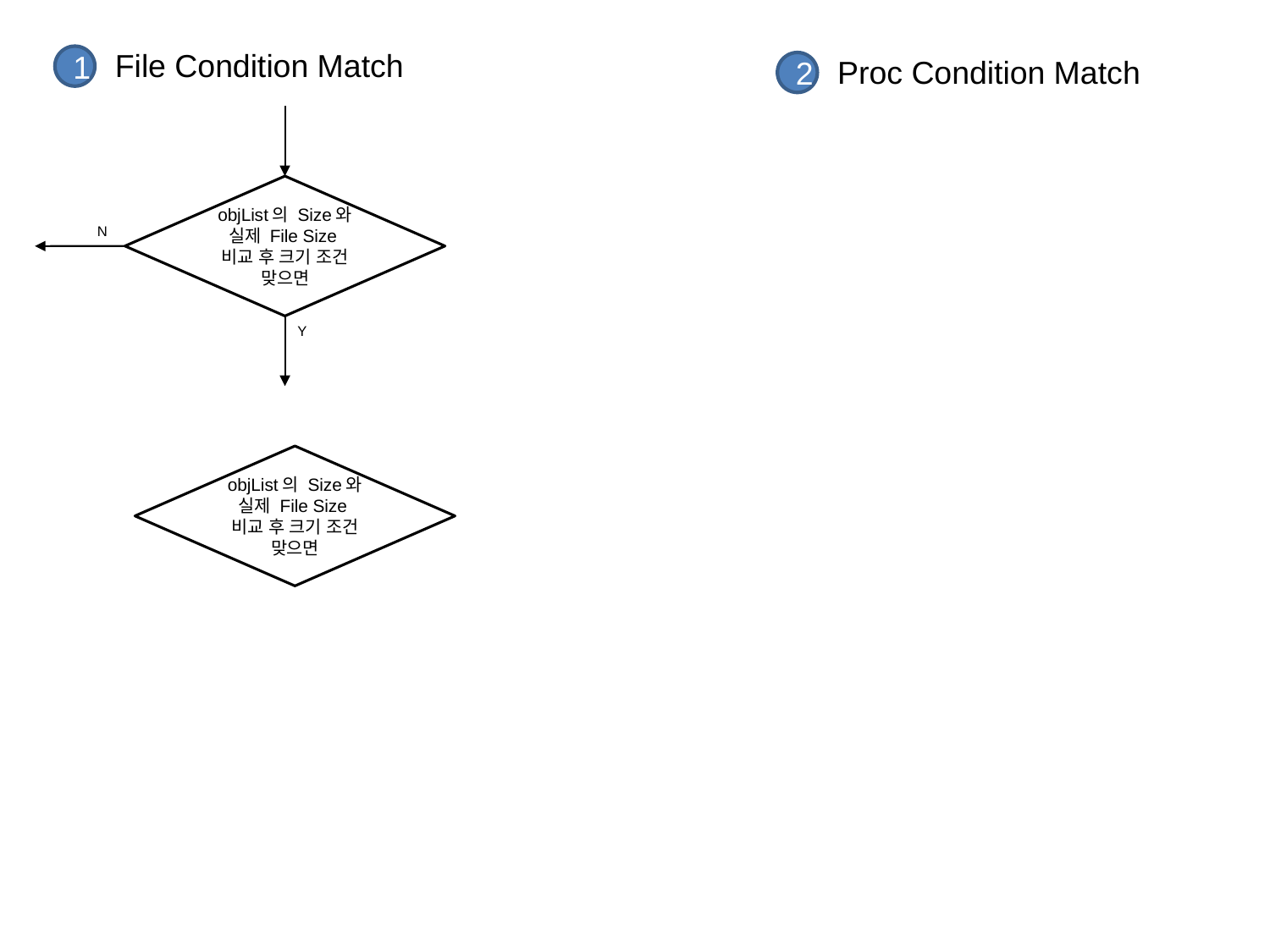

File Condition Match
1
Proc Condition Match
2
objList의 Size와 실제 File Size비교 후 크기 조건 맞으면
N
Y
objList의 Size와 실제 File Size비교 후 크기 조건 맞으면